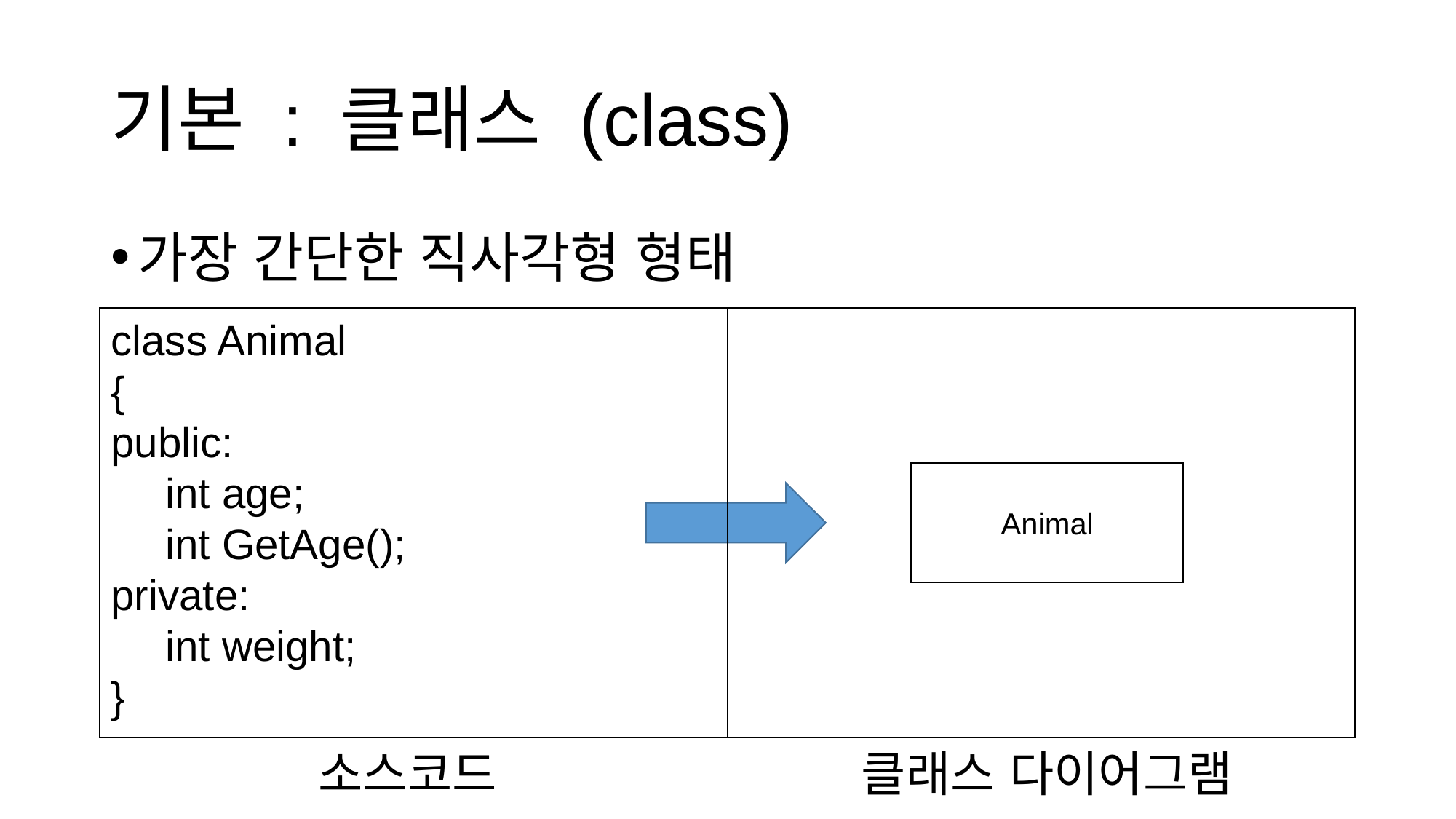

# 기본 : 클래스 (class)
가장 간단한 직사각형 형태

class Animal
{
public:
int age;
int GetAge();
private:
int weight;
}
Animal

클래스 다이어그램
소스코드